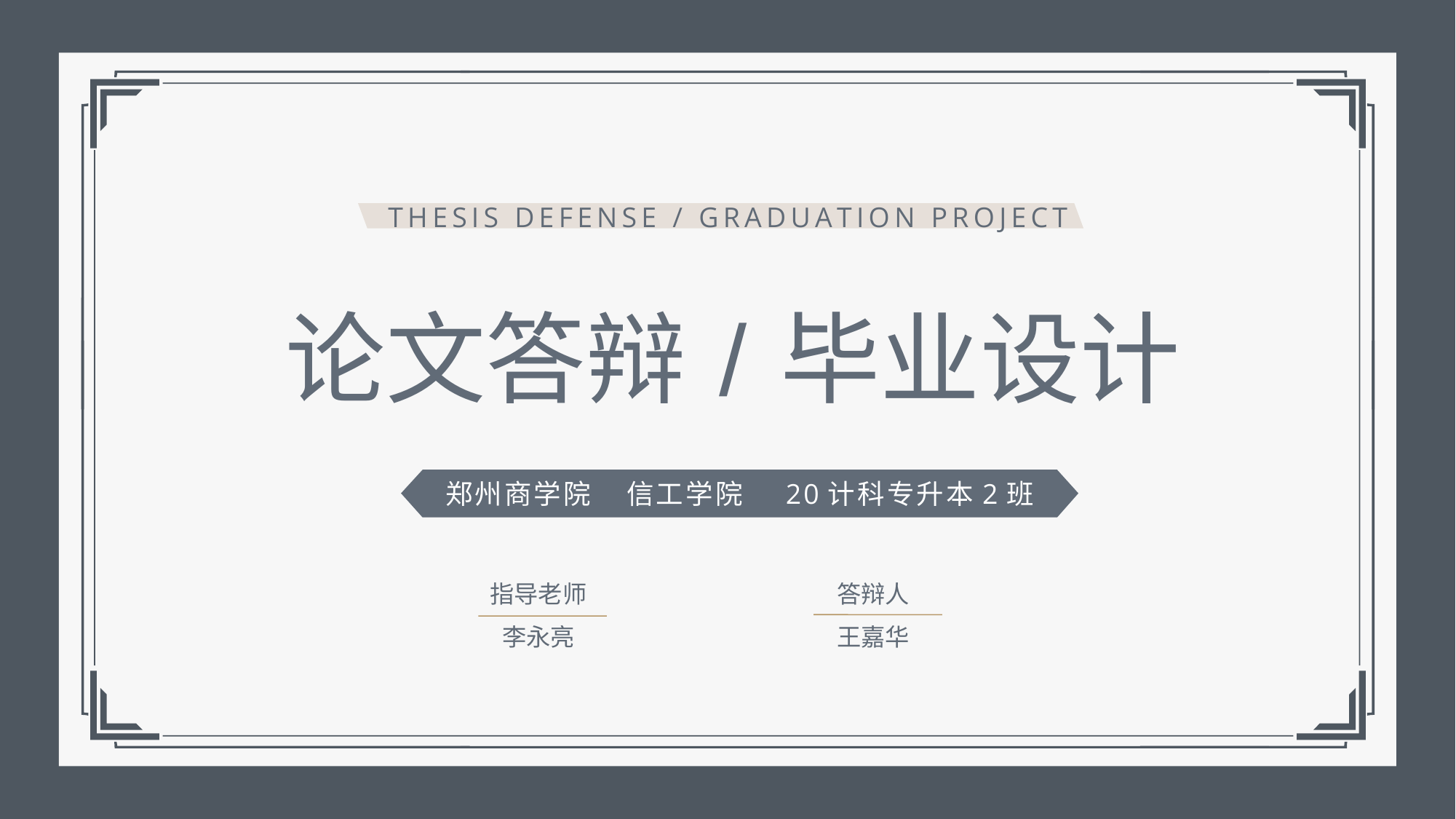

THESIS DEFENSE / GRADUATION PROJECT

论文答辩/毕业设计
郑州商学院    信工学院    20计科专升本2班
指导老师
答辩人

李永亮
王嘉华